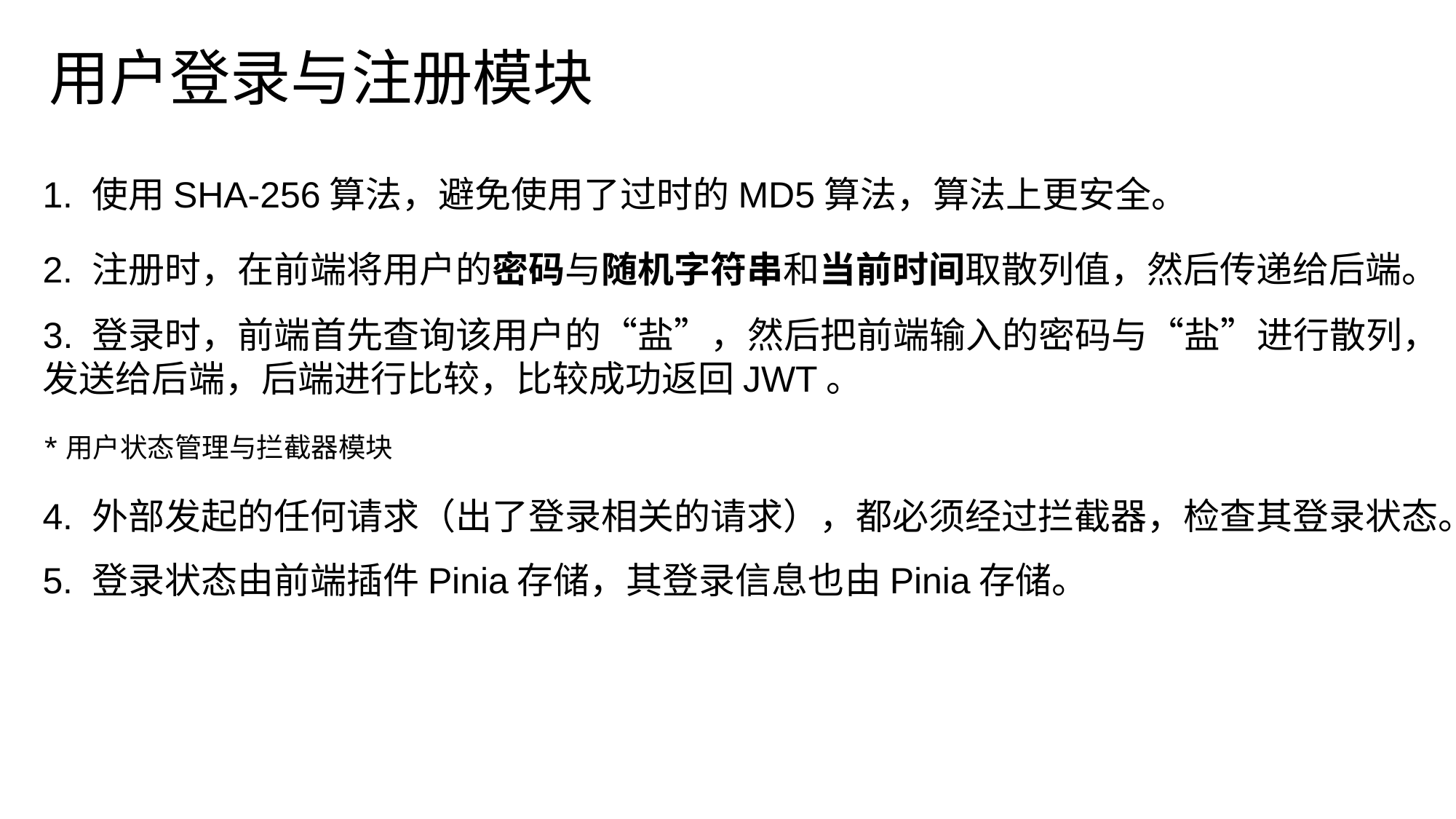

用户登录与注册模块
1. 使用SHA-256算法，避免使用了过时的MD5算法，算法上更安全。
2. 注册时，在前端将用户的密码与随机字符串和当前时间取散列值，然后传递给后端。
3. 登录时，前端首先查询该用户的“盐”，然后把前端输入的密码与“盐”进行散列，发送给后端，后端进行比较，比较成功返回JWT。
*用户状态管理与拦截器模块
4. 外部发起的任何请求（出了登录相关的请求），都必须经过拦截器，检查其登录状态。
5. 登录状态由前端插件Pinia存储，其登录信息也由Pinia存储。